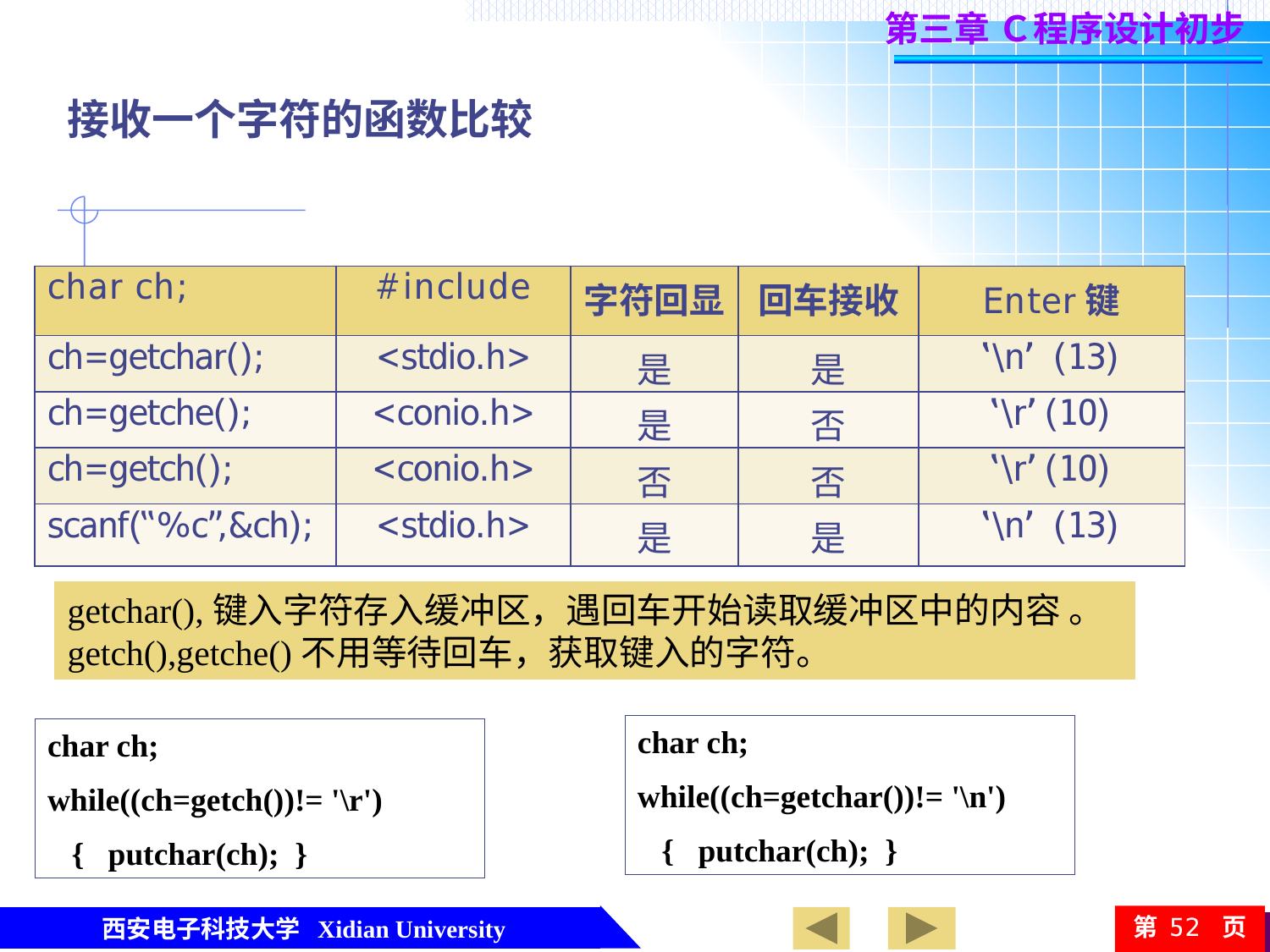

第三章 Ｃ程序设计初步

接收一个字符的函数比较
| char ch; | #include | 字符回显 | 回车接收 | Enter键 |
| --- | --- | --- | --- | --- |
| ch=getchar(); | <stdio.h> | 是 | 是 | ‘\n’ (13) |
| ch=getche(); | <conio.h> | 是 | 否 | ‘\r’ (10) |
| ch=getch(); | <conio.h> | 否 | 否 | ‘\r’ (10) |
| scanf(“%c”,&ch); | <stdio.h> | 是 | 是 | ‘\n’ (13) |
getchar(),键入字符存入缓冲区，遇回车开始读取缓冲区中的内容 。
getch(),getche()不用等待回车，获取键入的字符。
char ch;
while((ch=getchar())!= '\n')
   {   putchar(ch);  }
char ch;
while((ch=getch())!= '\r')
   {   putchar(ch);  }